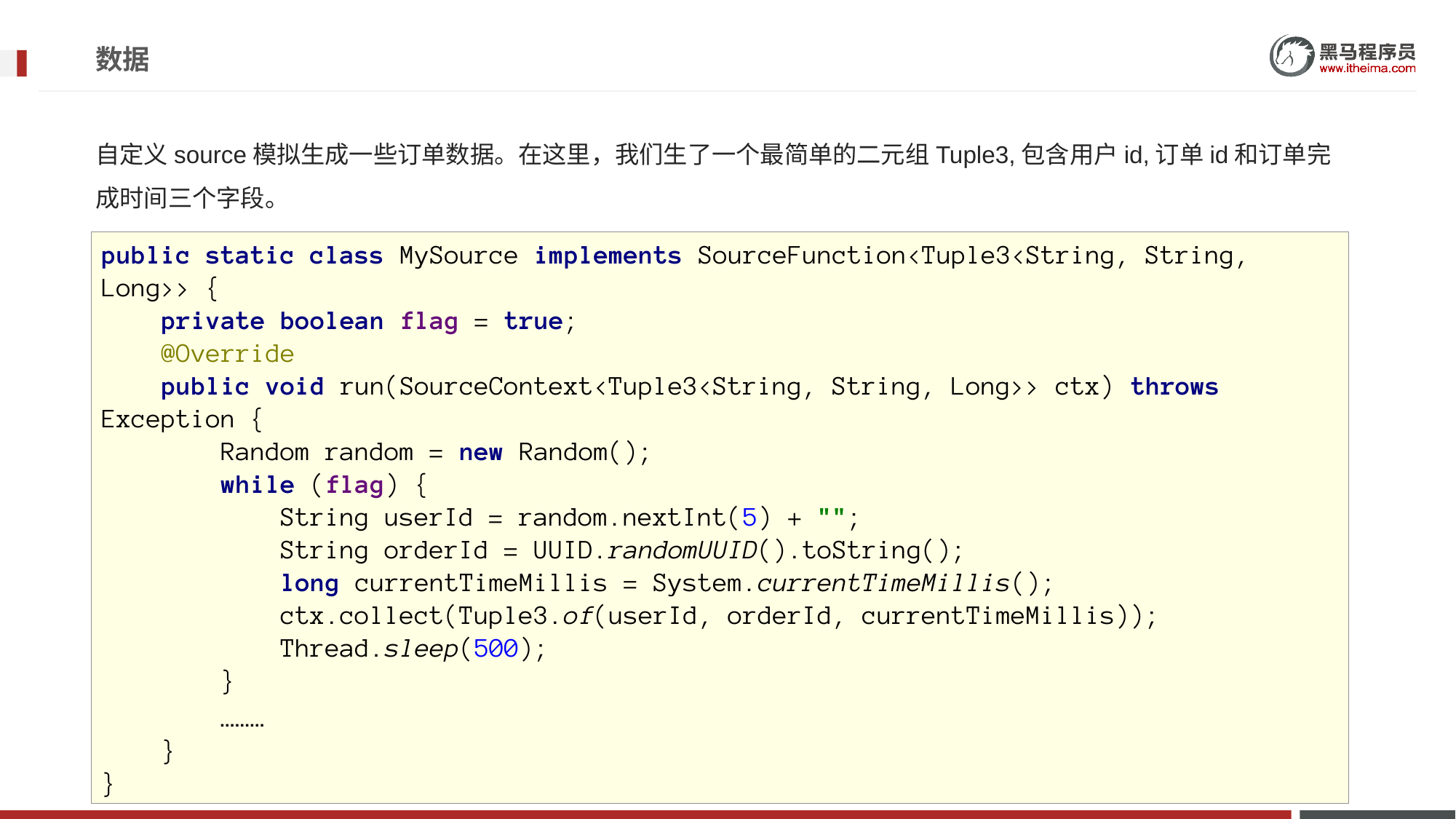

# 数据
自定义source模拟生成一些订单数据。在这里，我们生了一个最简单的二元组Tuple3,包含用户id,订单id和订单完成时间三个字段。

public static class MySource implements SourceFunction<Tuple3<String, String, Long>> {
    private boolean flag = true;
    @Override
    public void run(SourceContext<Tuple3<String, String, Long>> ctx) throws Exception {
        Random random = new Random();
        while (flag) {
            String userId = random.nextInt(5) + "";
            String orderId = UUID.randomUUID().toString();
            long currentTimeMillis = System.currentTimeMillis();
            ctx.collect(Tuple3.of(userId, orderId, currentTimeMillis));
            Thread.sleep(500);
        }
        ………
    }
}